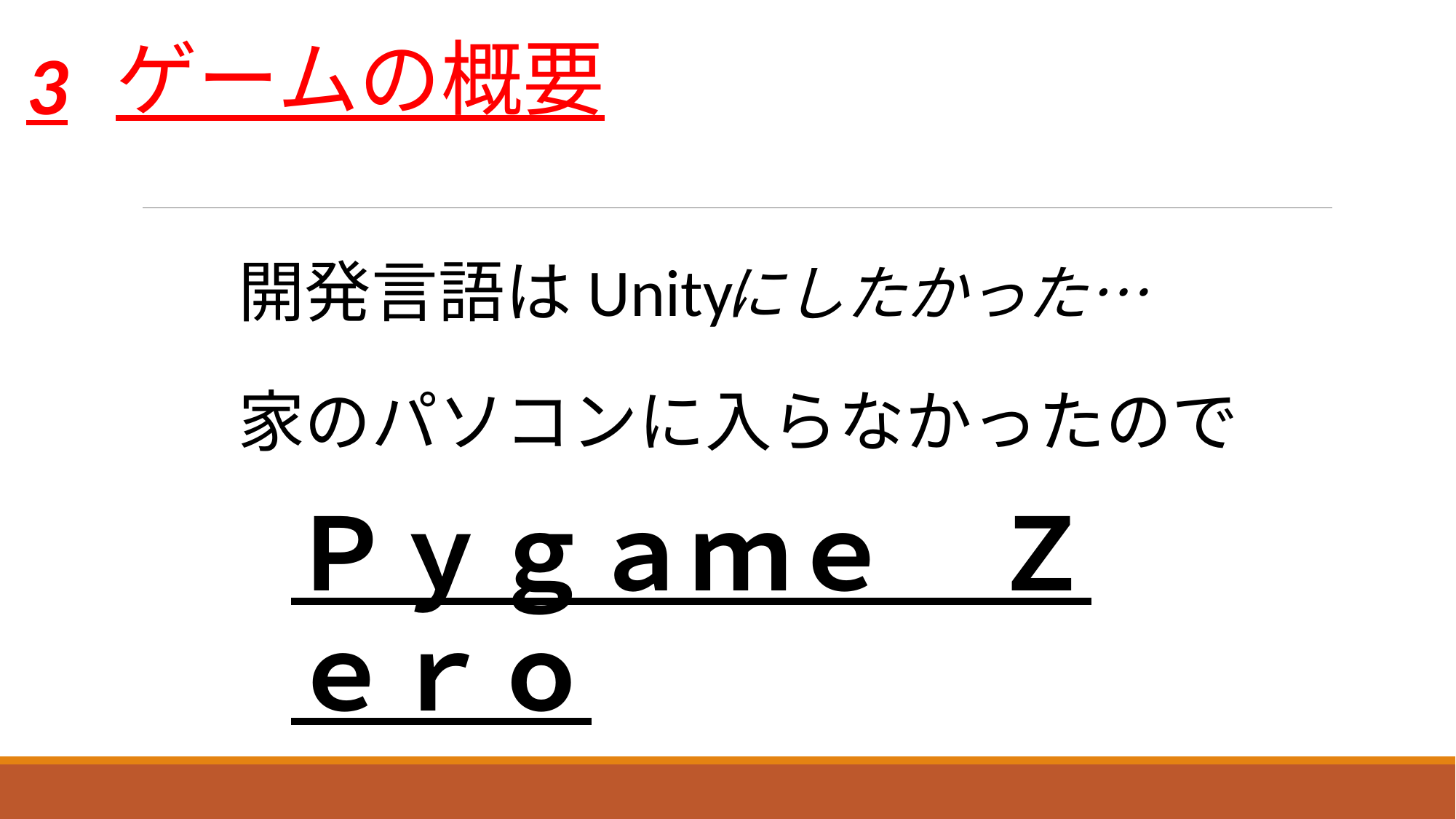

ゲームの概要
開発言語はUnity
にしたかった…
家のパソコンに入らなかったので
Ｐｙｇａｍｅ　Ｚｅｒｏ